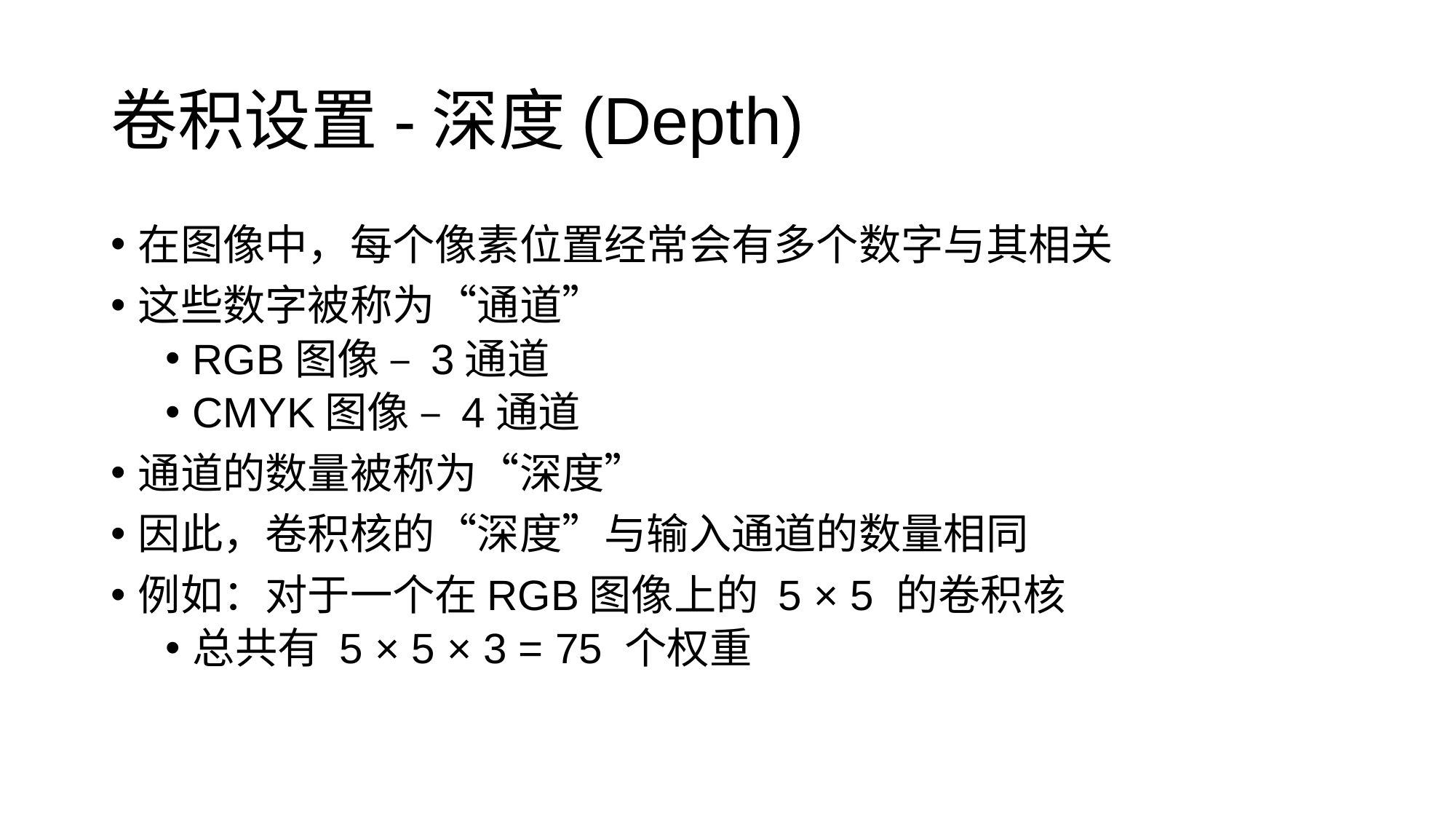

# 卷积设置-深度(Depth)
在图像中，每个像素位置经常会有多个数字与其相关
这些数字被称为“通道”
RGB图像 – 3通道
CMYK图像 – 4通道
通道的数量被称为“深度”
因此，卷积核的“深度”与输入通道的数量相同
例如：对于一个在RGB图像上的 5 × 5 的卷积核
总共有 5 × 5 × 3 = 75 个权重